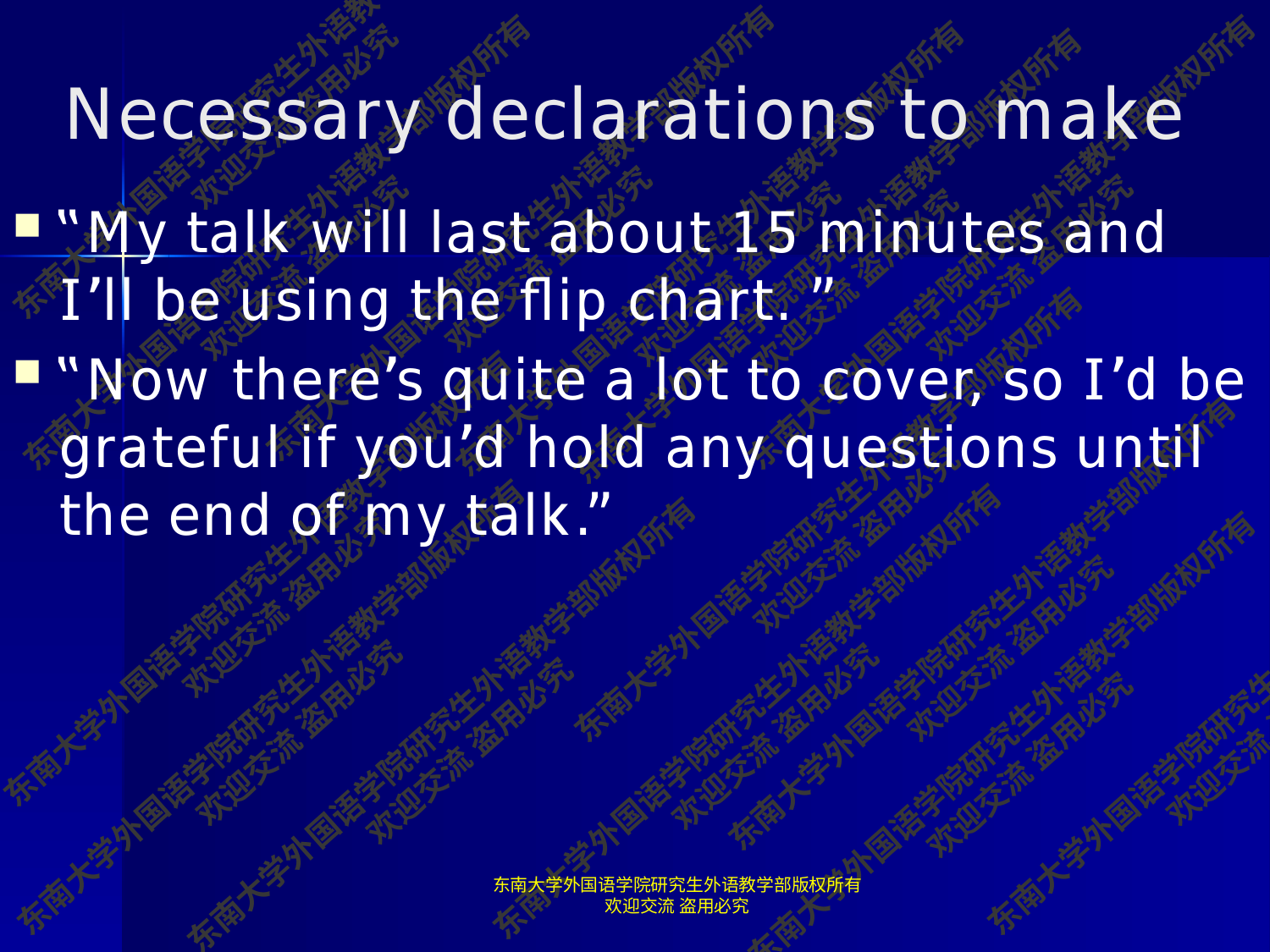

# Necessary declarations to make
“My talk will last about 15 minutes and I’ll be using the flip chart. ”
“Now there’s quite a lot to cover, so I’d be grateful if you’d hold any questions until the end of my talk.”
东南大学外国语学院研究生外语教学部版权所有 欢迎交流 盗用必究